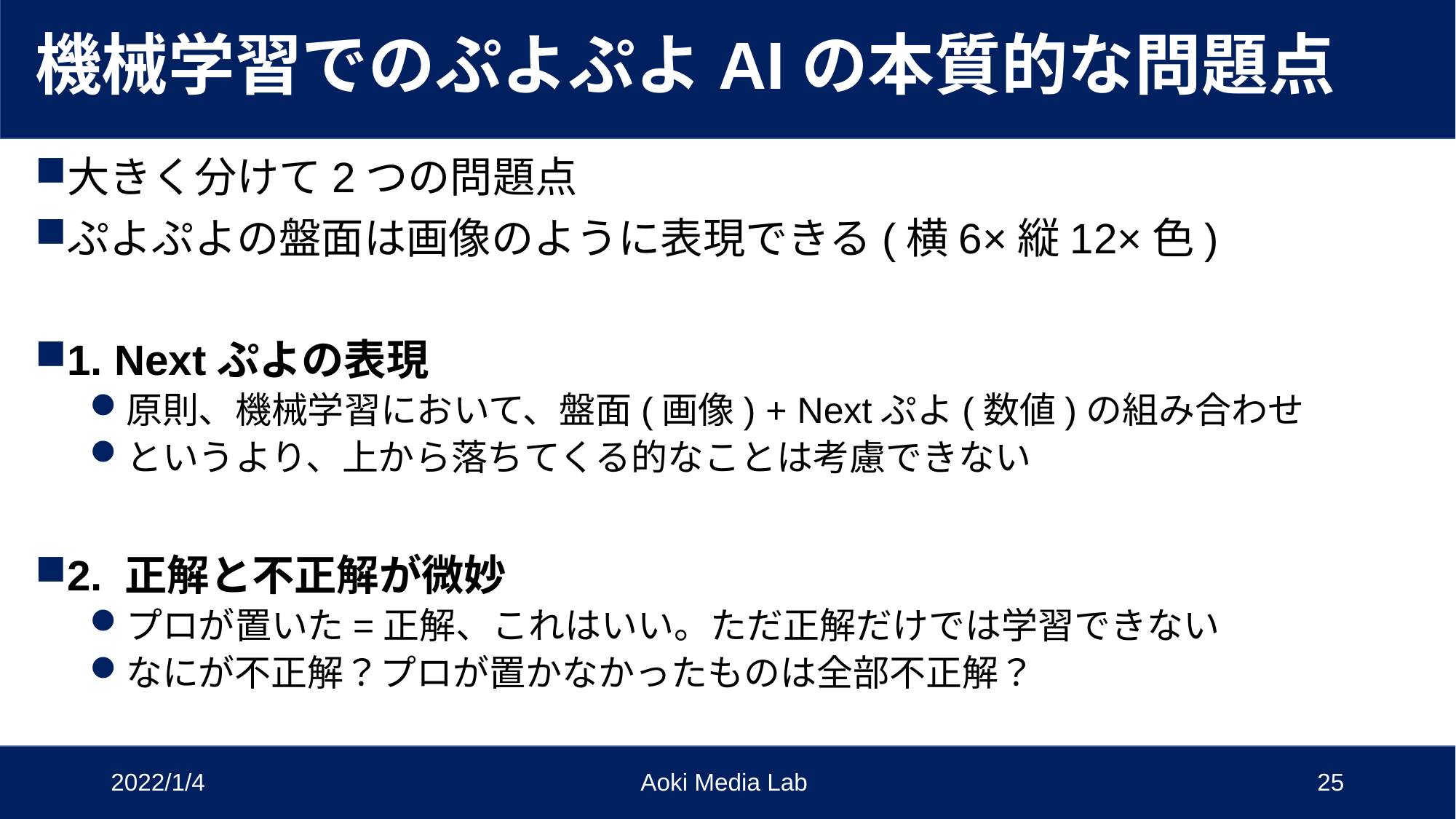

# 機械学習でのぷよぷよAIの本質的な問題点
大きく分けて2つの問題点
ぷよぷよの盤面は画像のように表現できる(横6×縦12×色)

1. Nextぷよの表現
原則、機械学習において、盤面(画像) + Nextぷよ(数値)の組み合わせ
というより、上から落ちてくる的なことは考慮できない

2. 正解と不正解が微妙
プロが置いた=正解、これはいい。ただ正解だけでは学習できない
なにが不正解？プロが置かなかったものは全部不正解？
2022/1/4
Aoki Media Lab
25